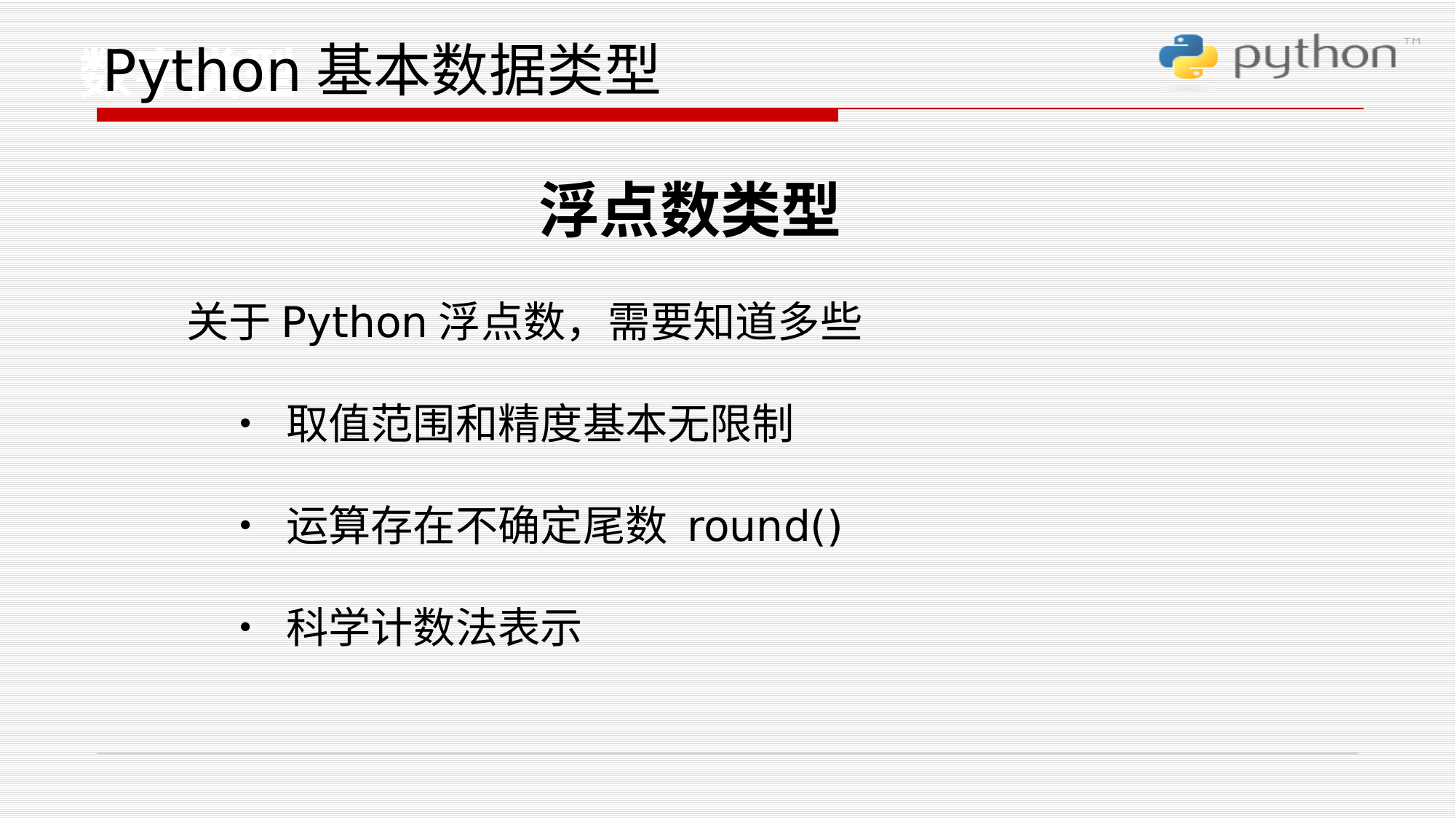

数字类型
# Python基本数据类型
浮点数类型
关于Python浮点数，需要知道多些

    • 取值范围和精度基本无限制

    • 运算存在不确定尾数 round()

    • 科学计数法表示